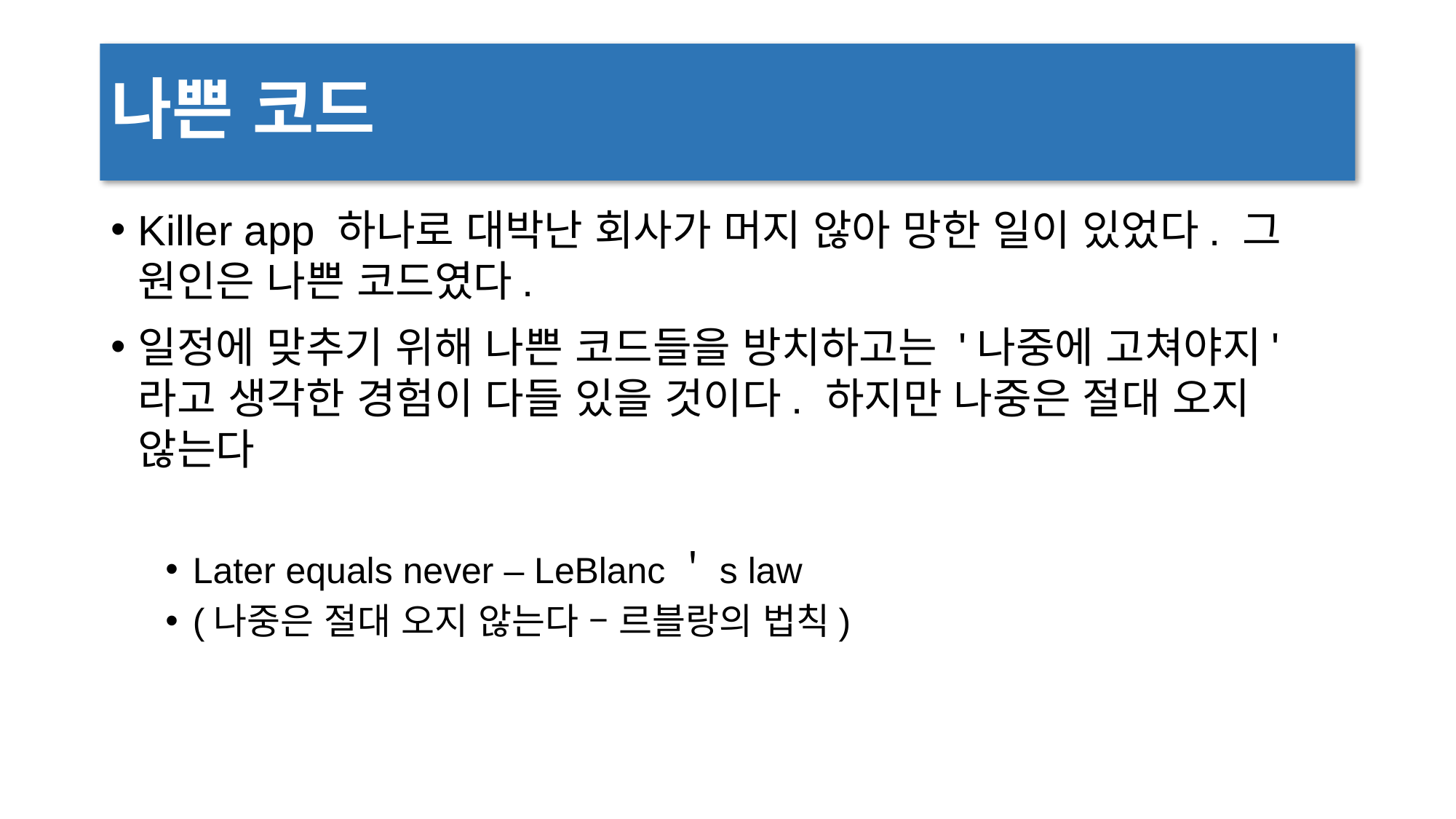

# 나쁜 코드
Killer app 하나로 대박난 회사가 머지 않아 망한 일이 있었다. 그 원인은 나쁜 코드였다.
일정에 맞추기 위해 나쁜 코드들을 방치하고는 '나중에 고쳐야지'라고 생각한 경험이 다들 있을 것이다. 하지만 나중은 절대 오지 않는다

Later equals never – LeBlanc＇s law
(나중은 절대 오지 않는다 – 르블랑의 법칙)